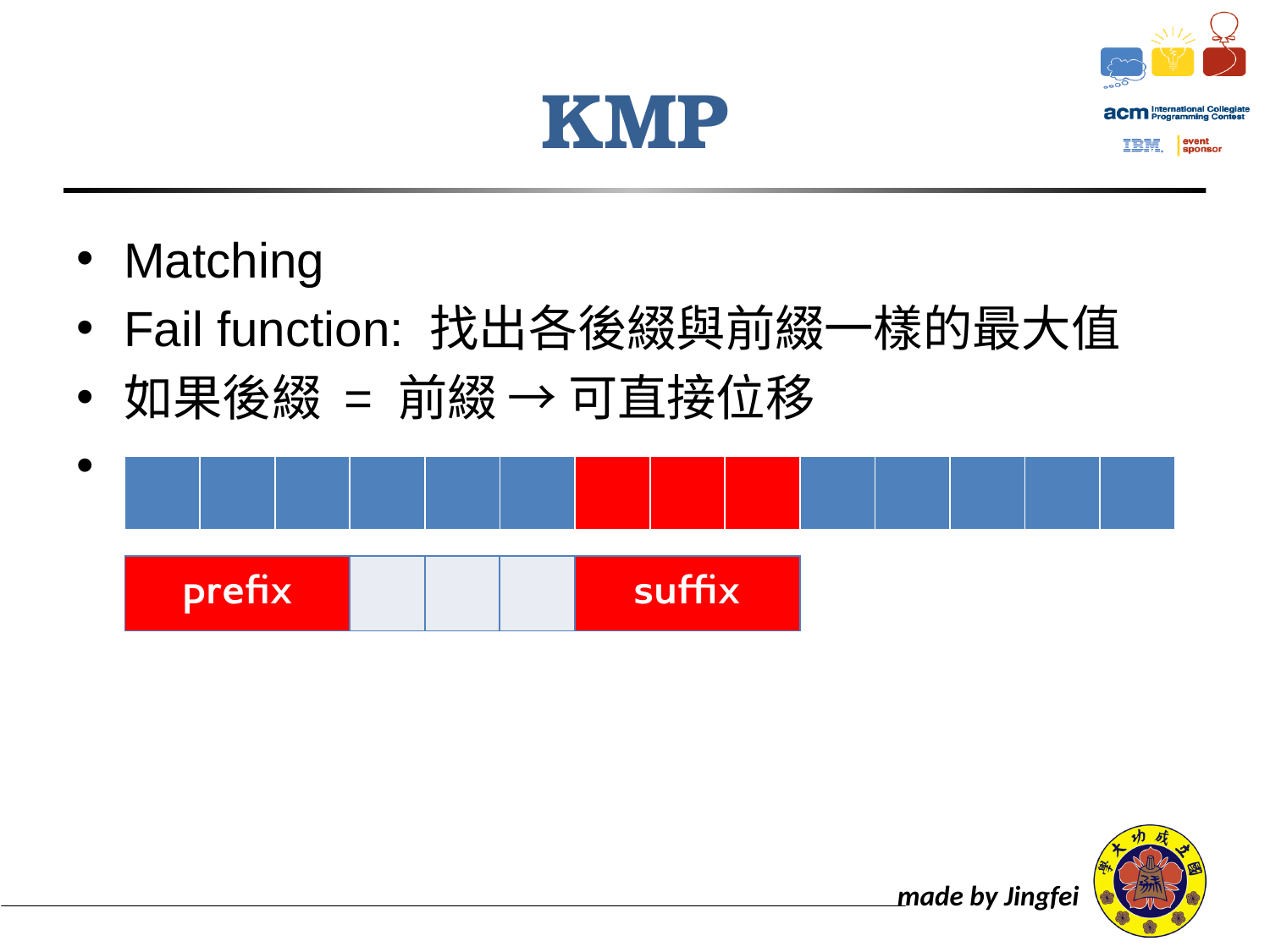

# KMP
Matching
Fail function: 找出各後綴與前綴一樣的最大值
如果後綴 = 前綴 → 可直接位移

|  |  |  |  |  |  |  |  |  |  |  |  |  |  |
| --- | --- | --- | --- | --- | --- | --- | --- | --- | --- | --- | --- | --- | --- |
| prefix |  |  |  | suffix |
| --- | --- | --- | --- | --- |